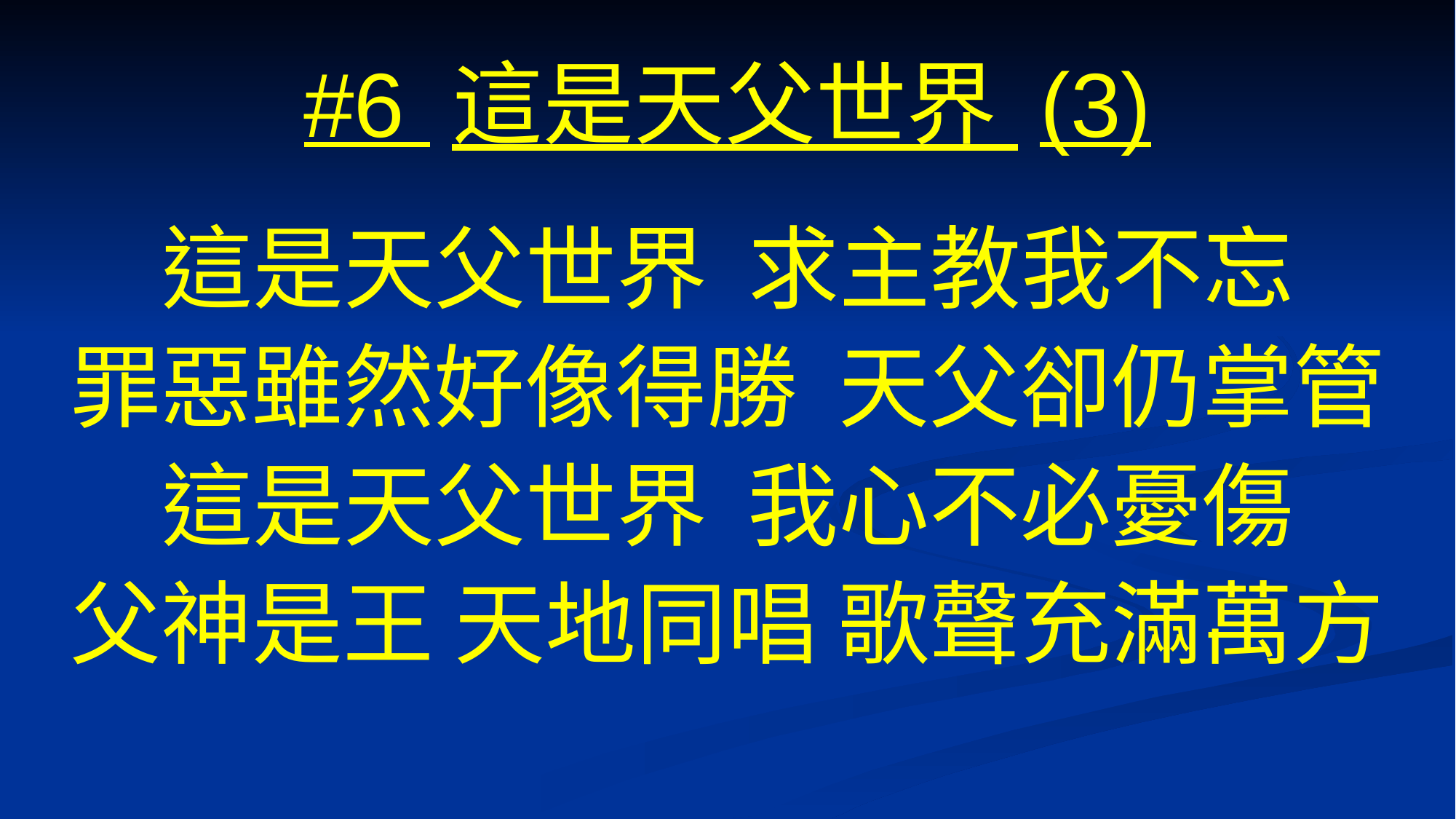

# #6 這是天父世界 (3)
這是天父世界  求主教我不忘
罪惡雖然好像得勝  天父卻仍掌管
這是天父世界  我心不必憂傷
父神是王 天地同唱 歌聲充滿萬方